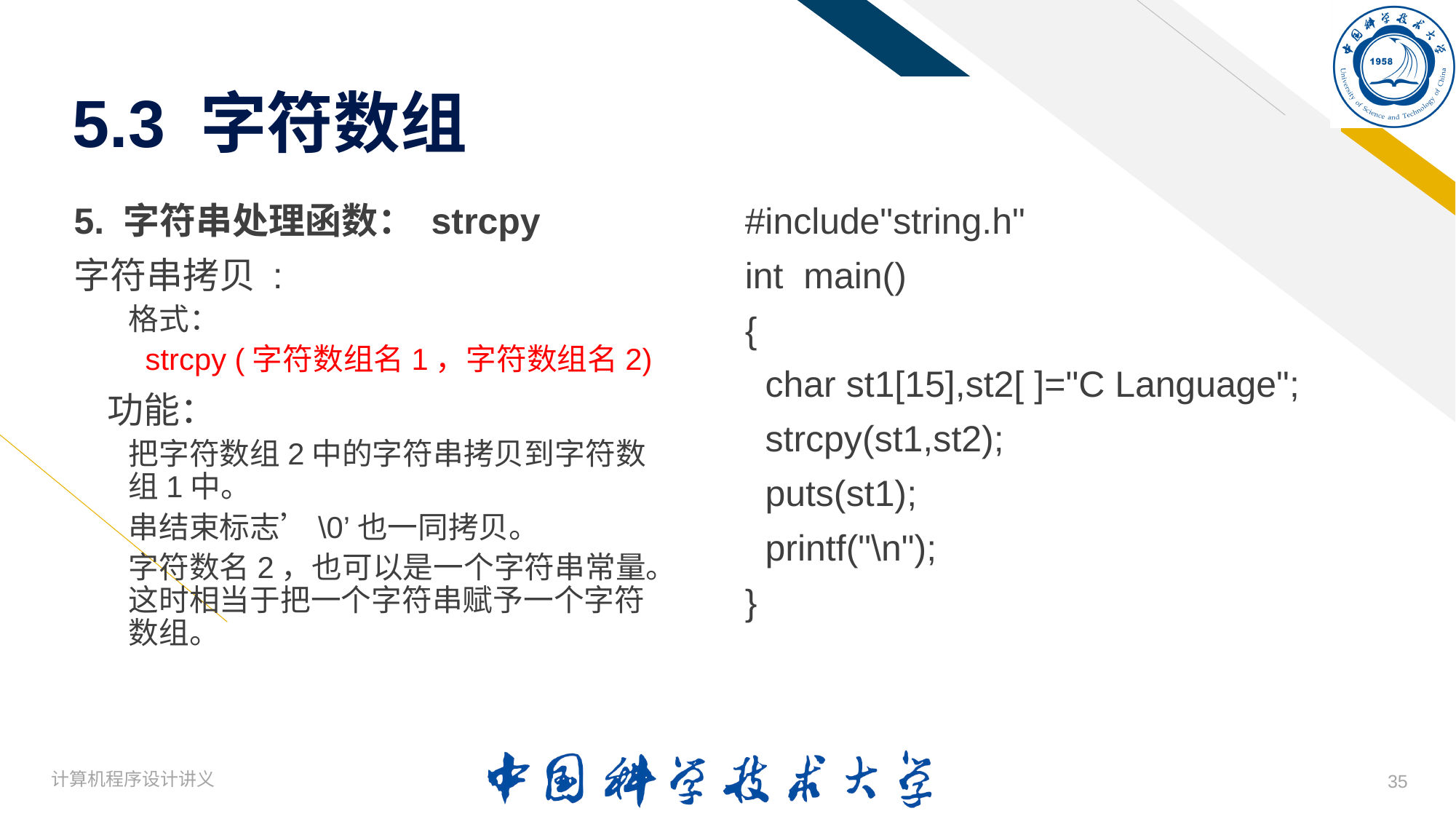

# 5.3 字符数组
5. 字符串处理函数： strcpy
字符串拷贝 :
格式：
  strcpy (字符数组名1，字符数组名2)
   功能：
把字符数组2中的字符串拷贝到字符数组1中。
串结束标志’\0’也一同拷贝。
字符数名2，也可以是一个字符串常量。这时相当于把一个字符串赋予一个字符数组。

#include"string.h"
int  main()
{
  char st1[15],st2[ ]="C Language";
  strcpy(st1,st2);
  puts(st1);
  printf("\n");
}

计算机程序设计讲义
35